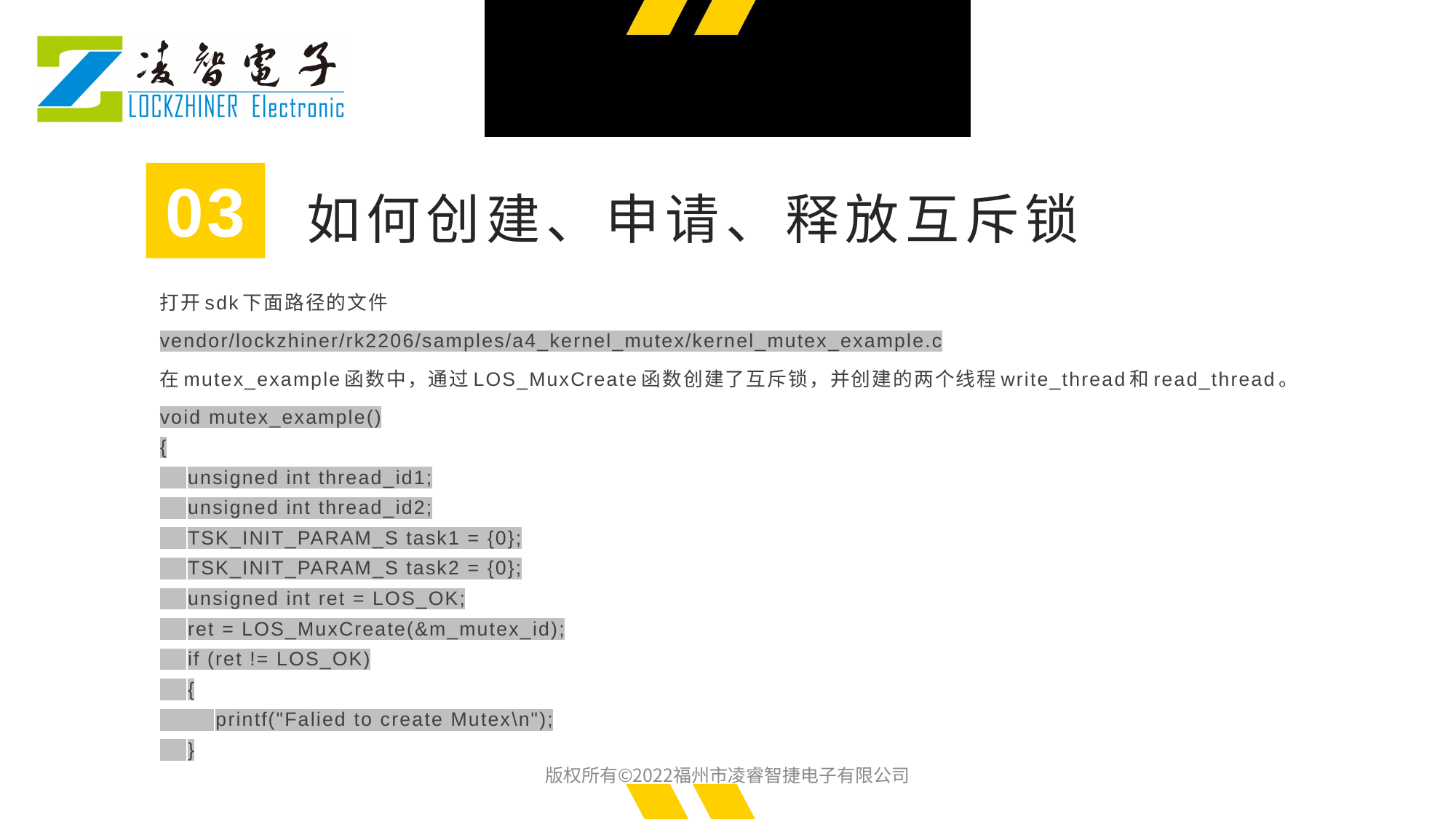

03
如何创建、申请、释放互斥锁
打开sdk下面路径的文件
vendor/lockzhiner/rk2206/samples/a4_kernel_mutex/kernel_mutex_example.c
在mutex_example函数中，通过LOS_MuxCreate函数创建了互斥锁，并创建的两个线程write_thread和read_thread。
void mutex_example()
{
    unsigned int thread_id1;
    unsigned int thread_id2;
    TSK_INIT_PARAM_S task1 = {0};
    TSK_INIT_PARAM_S task2 = {0};
    unsigned int ret = LOS_OK;
    ret = LOS_MuxCreate(&m_mutex_id);
    if (ret != LOS_OK)
    {
        printf("Falied to create Mutex\n");
    }
版权所有©2022福州市凌睿智捷电子有限公司
7